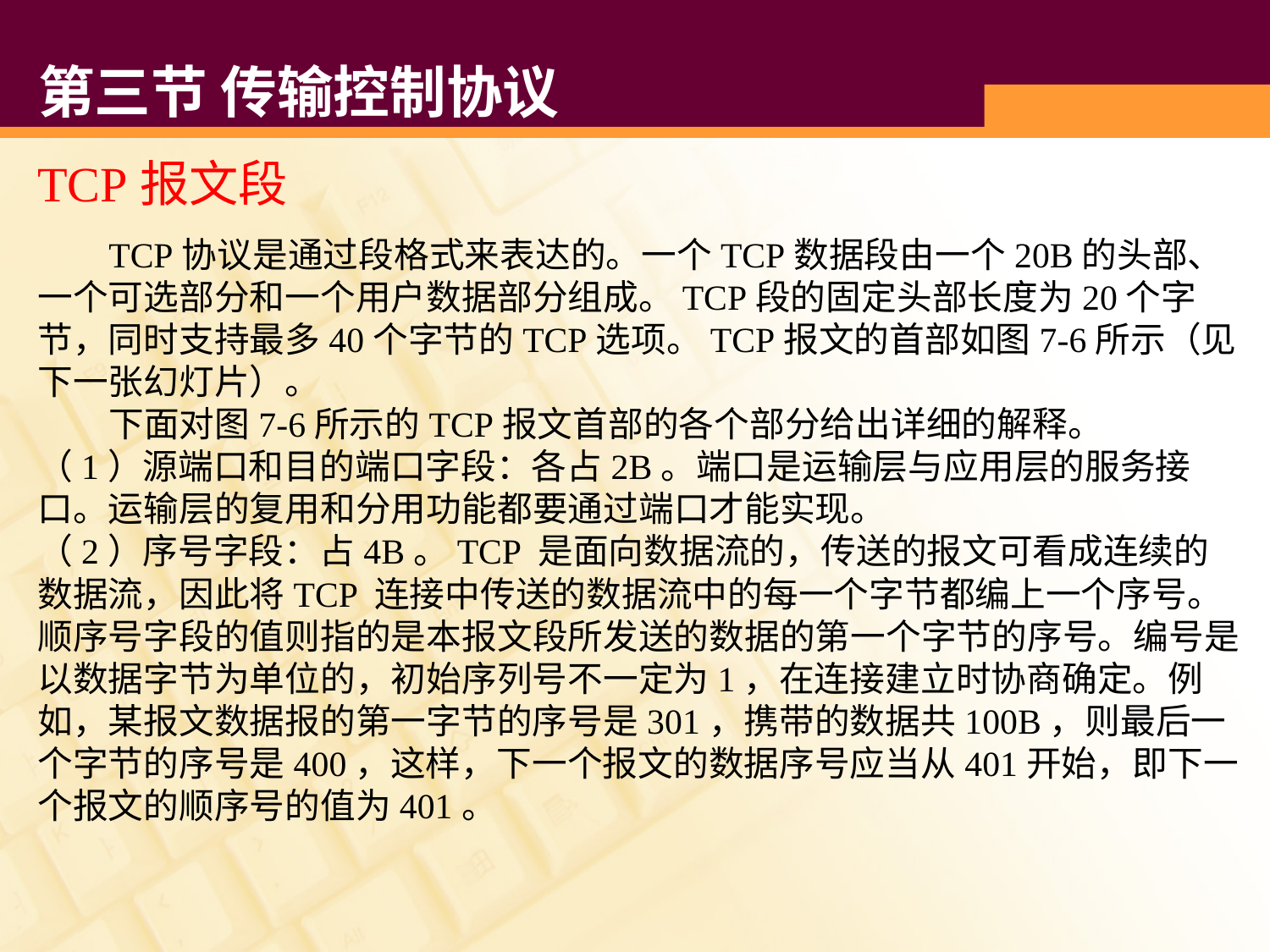

# 第三节 传输控制协议
TCP报文段

        TCP协议是通过段格式来表达的。一个TCP数据段由一个20B的头部、一个可选部分和一个用户数据部分组成。TCP段的固定头部长度为20个字节，同时支持最多40个字节的TCP选项。TCP报文的首部如图7-6所示（见下一张幻灯片）。
        下面对图7-6所示的TCP报文首部的各个部分给出详细的解释。
（1）源端口和目的端口字段：各占2B。端口是运输层与应用层的服务接口。运输层的复用和分用功能都要通过端口才能实现。
（2）序号字段：占4B。TCP 是面向数据流的，传送的报文可看成连续的数据流，因此将TCP 连接中传送的数据流中的每一个字节都编上一个序号。顺序号字段的值则指的是本报文段所发送的数据的第一个字节的序号。编号是以数据字节为单位的，初始序列号不一定为1，在连接建立时协商确定。例如，某报文数据报的第一字节的序号是301，携带的数据共100B，则最后一个字节的序号是400，这样，下一个报文的数据序号应当从401开始，即下一个报文的顺序号的值为401。